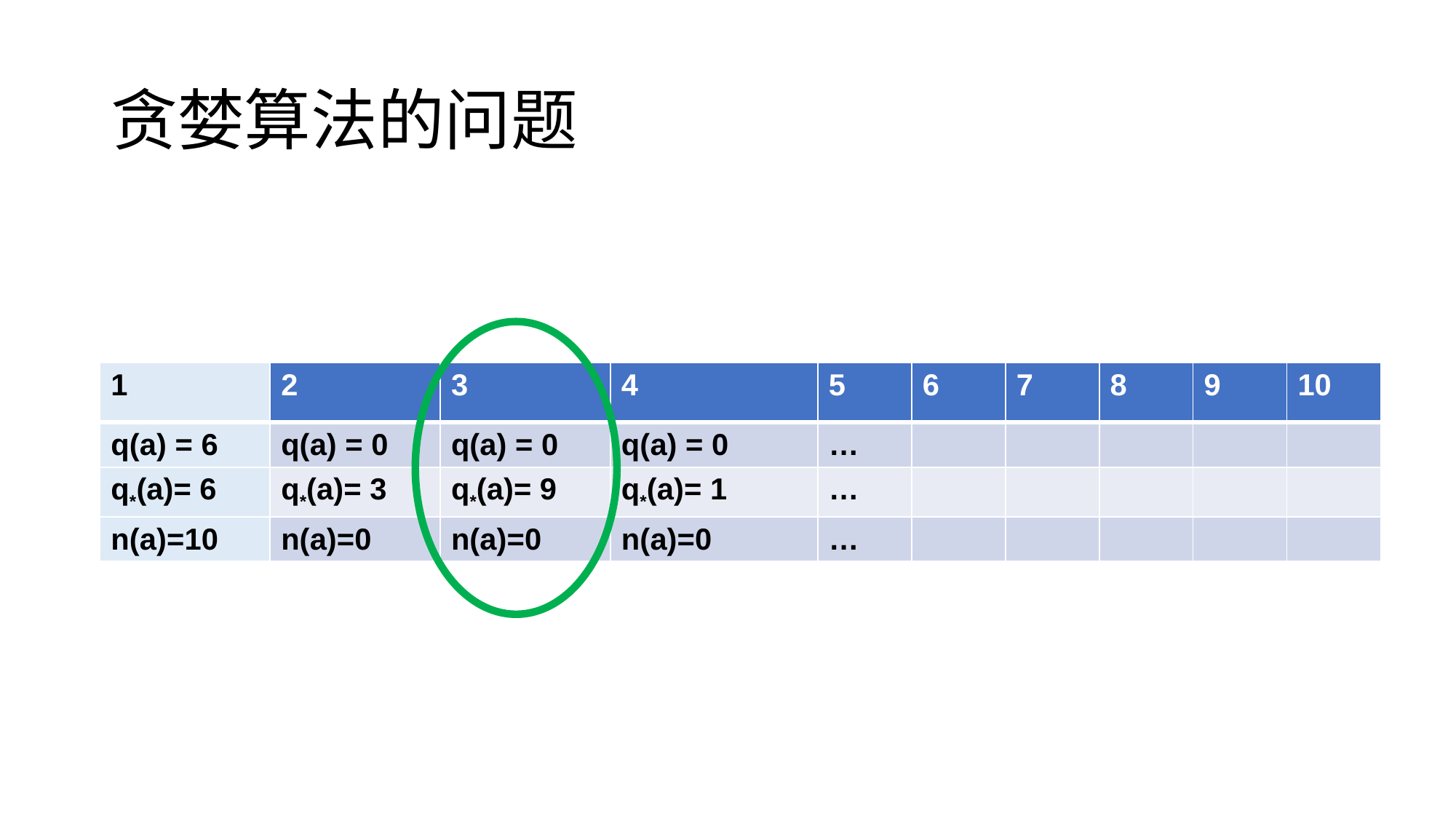

# 贪婪算法的问题

| 1 | 2 | 3 | 4 | 5 | 6 | 7 | 8 | 9 | 10 |
| --- | --- | --- | --- | --- | --- | --- | --- | --- | --- |
| q(a) = 6 | q(a) = 0 | q(a) = 0 | q(a) = 0 | … |  |  |  |  |  |
| q\*(a)= 6 | q\*(a)= 3 | q\*(a)= 9 | q\*(a)= 1 | … |  |  |  |  |  |
| n(a)=10 | n(a)=0 | n(a)=0 | n(a)=0 | … |  |  |  |  |  |